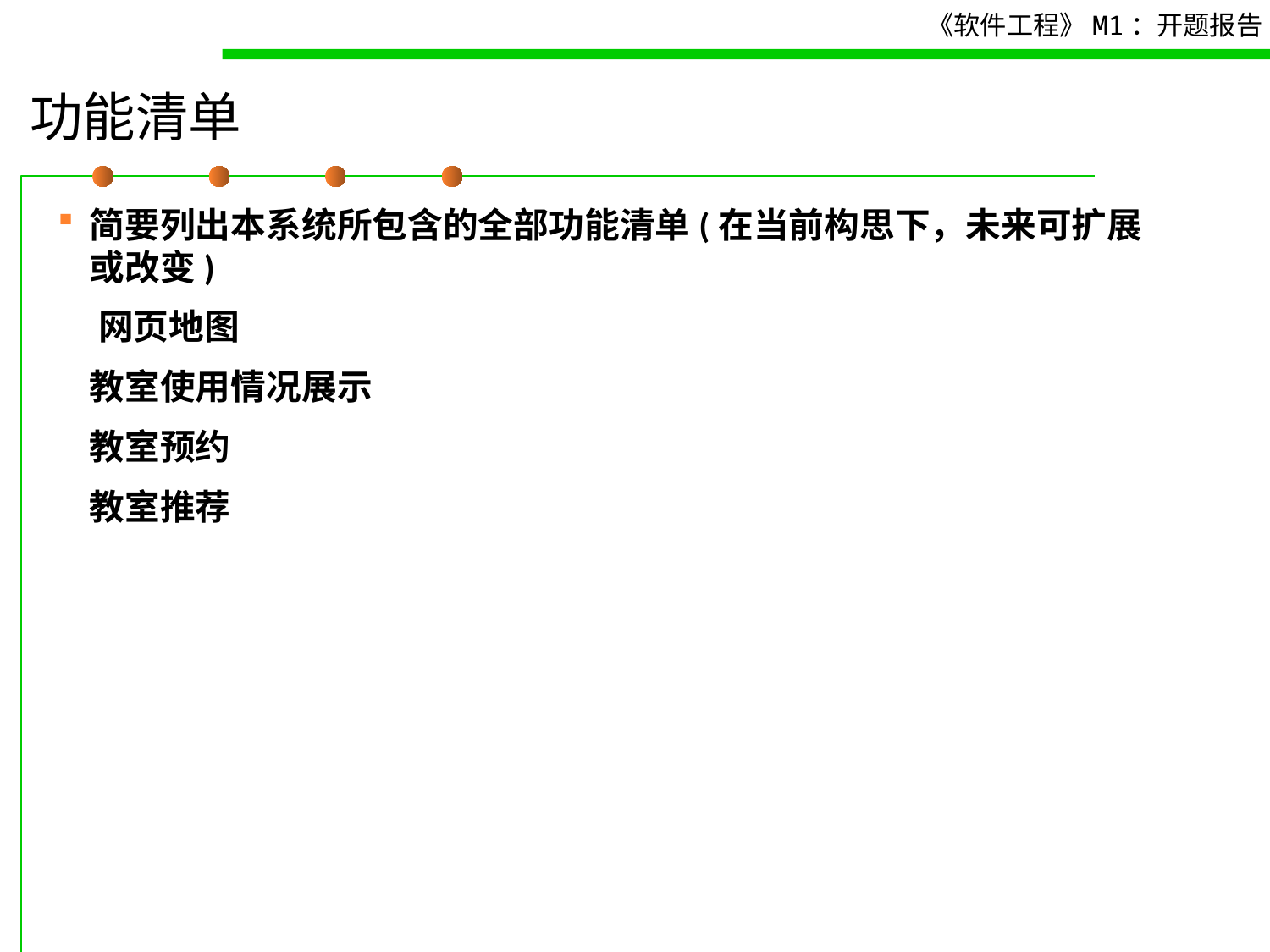

# 功能清单
简要列出本系统所包含的全部功能清单(在当前构思下，未来可扩展或改变)
    网页地图
	教室使用情况展示
	教室预约
	教室推荐